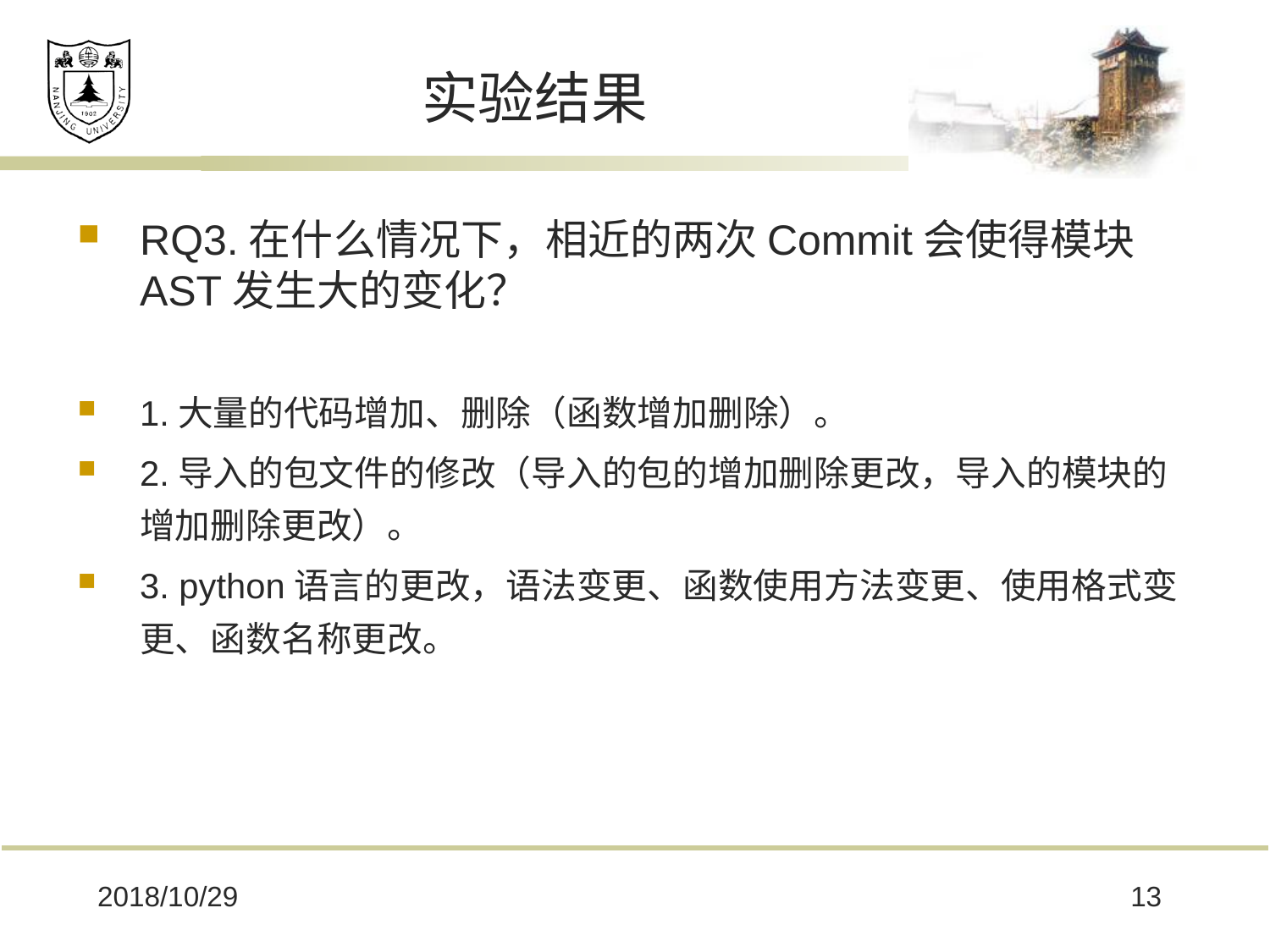

# 实验结果
RQ3.在什么情况下，相近的两次Commit会使得模块AST发生大的变化？

1.大量的代码增加、删除（函数增加删除）。
2.导入的包文件的修改（导入的包的增加删除更改，导入的模块的增加删除更改）。
3. python语言的更改，语法变更、函数使用方法变更、使用格式变更、函数名称更改。

2018/10/29
13